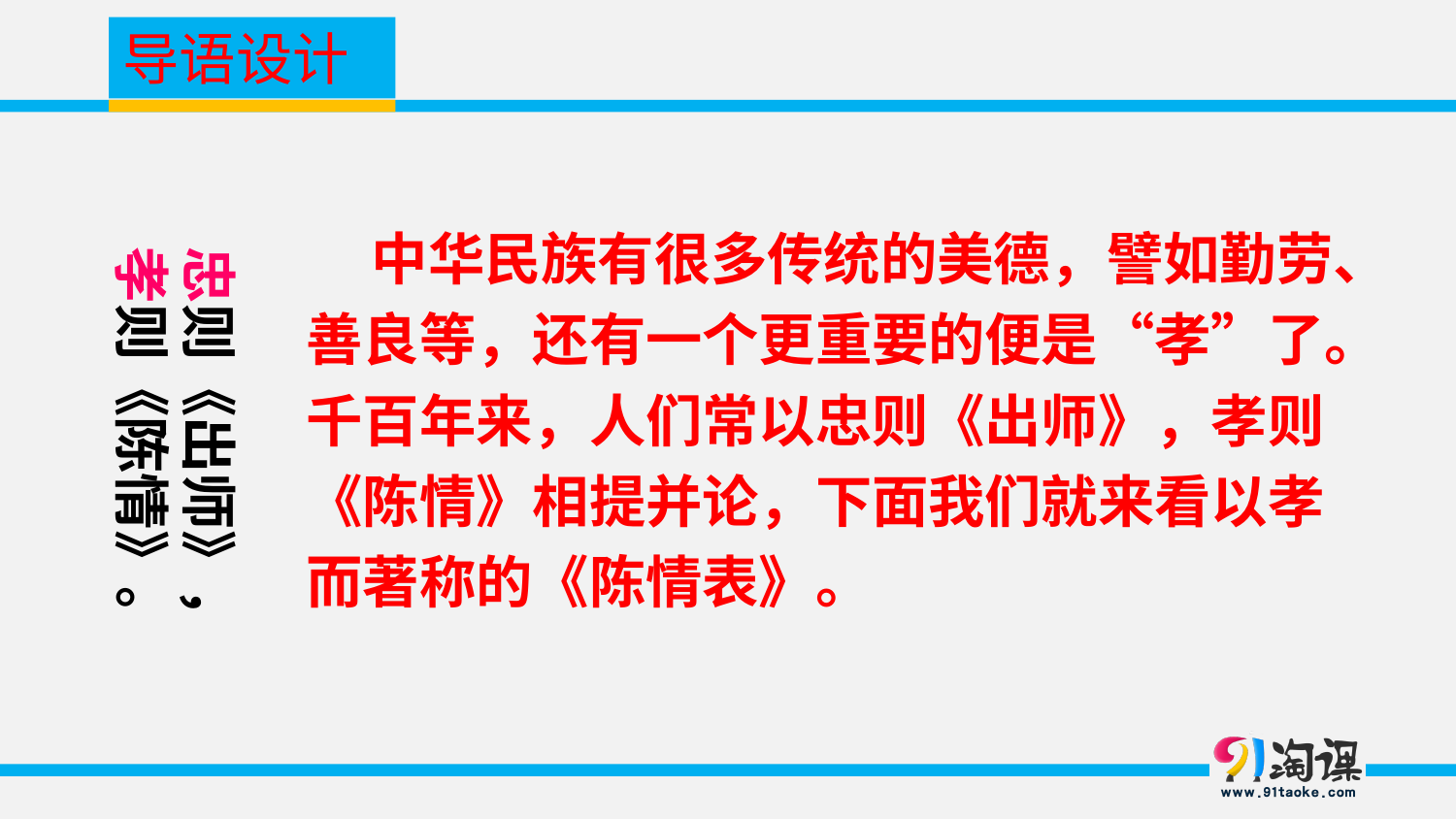

导语设计
    中华民族有很多传统的美德，譬如勤劳、善良等，还有一个更重要的便是“孝”了。千百年来，人们常以忠则《出师》，孝则《陈情》相提并论，下面我们就来看以孝而著称的《陈情表》。
忠则《出师》，
孝则《陈情》。